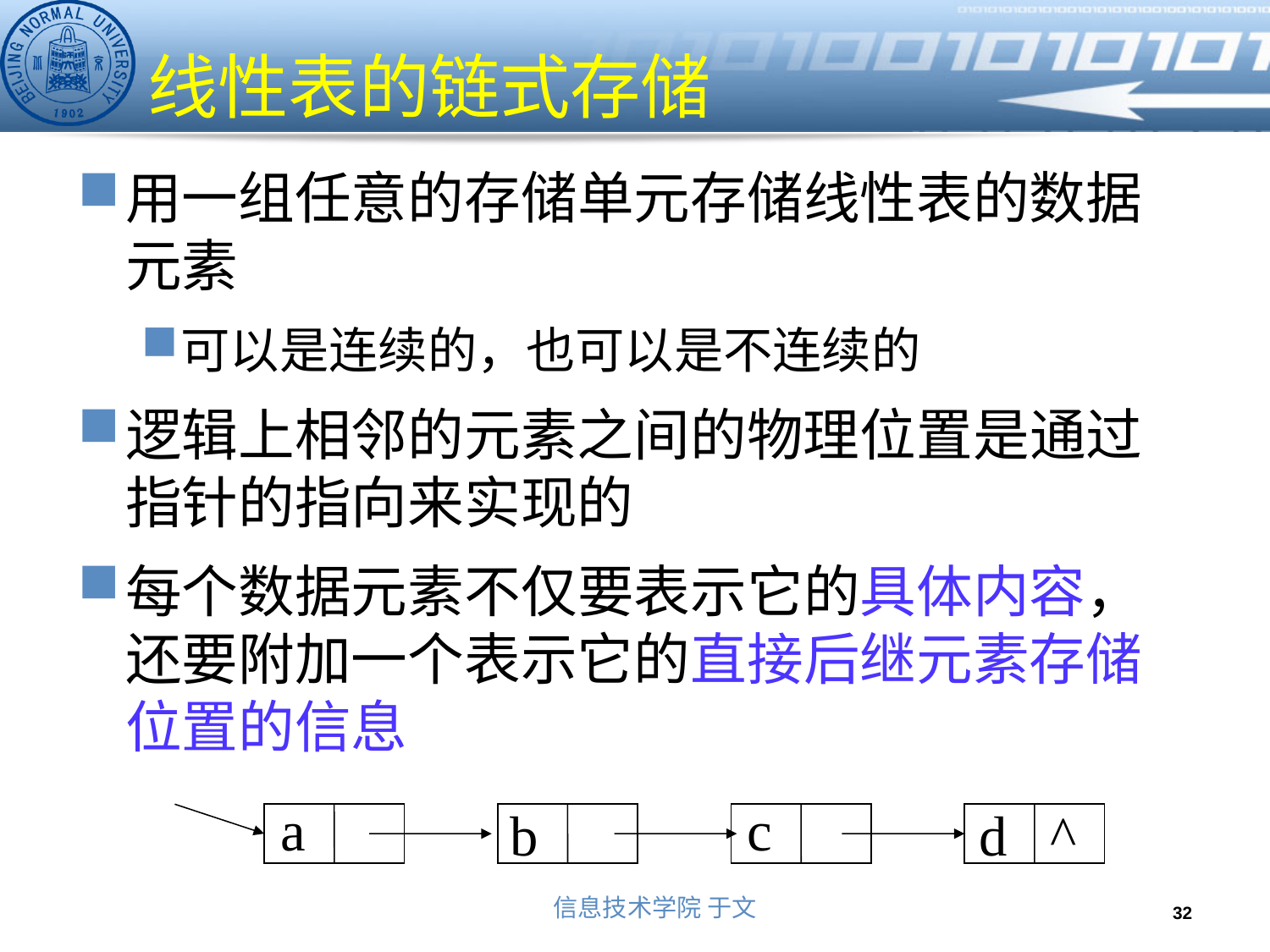

# 线性表的链式存储
用一组任意的存储单元存储线性表的数据元素
可以是连续的，也可以是不连续的
逻辑上相邻的元素之间的物理位置是通过指针的指向来实现的
每个数据元素不仅要表示它的具体内容，还要附加一个表示它的直接后继元素存储位置的信息

a
c
b
d   ^

32